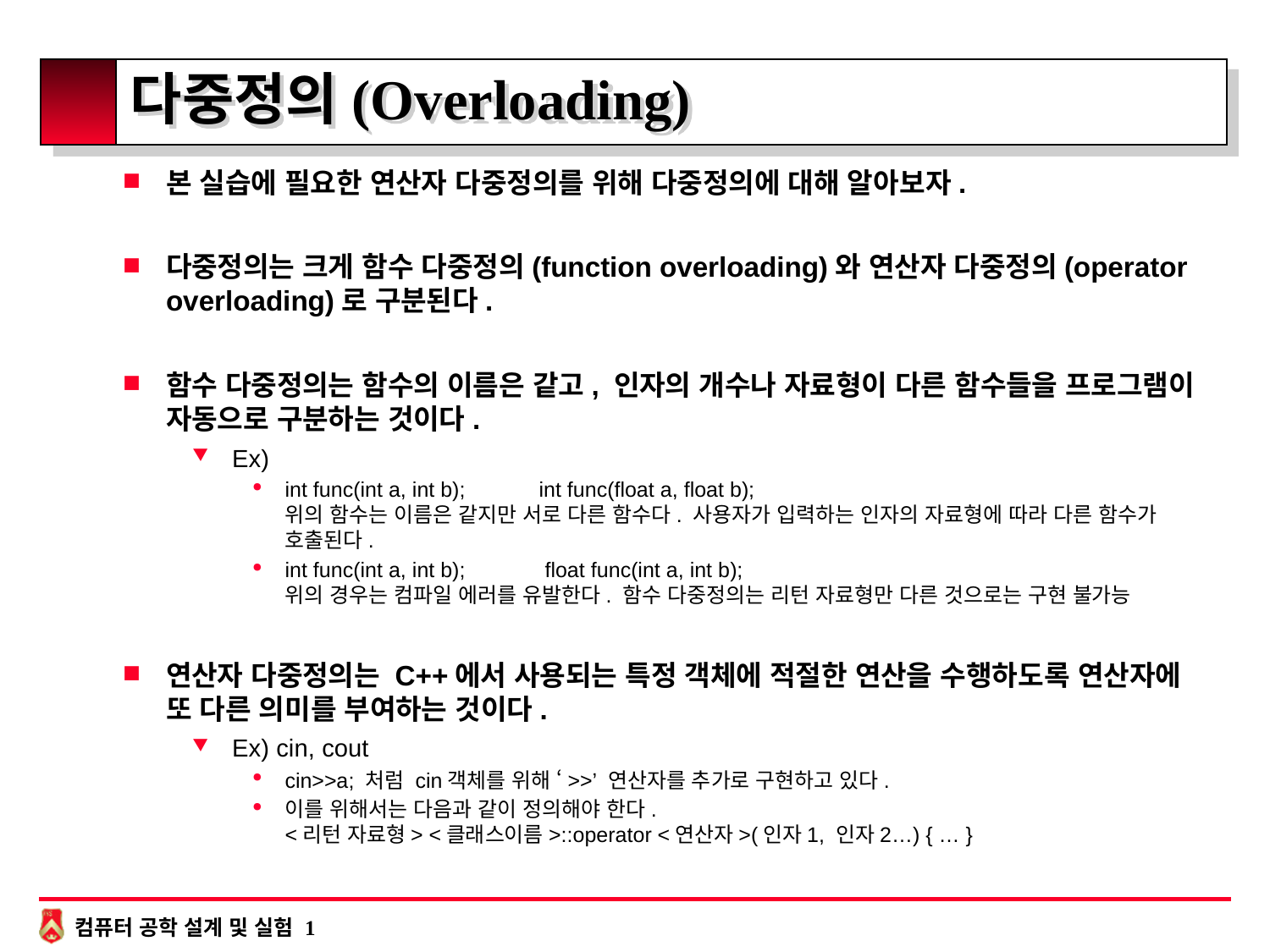

# 다중정의(Overloading)
본 실습에 필요한 연산자 다중정의를 위해 다중정의에 대해 알아보자.

다중정의는 크게 함수 다중정의(function overloading)와 연산자 다중정의(operator overloading)로 구분된다.

함수 다중정의는 함수의 이름은 같고, 인자의 개수나 자료형이 다른 함수들을 프로그램이 자동으로 구분하는 것이다.
Ex)
int func(int a, int b);	int func(float a, float b);
위의 함수는 이름은 같지만 서로 다른 함수다. 사용자가 입력하는 인자의 자료형에 따라 다른 함수가 호출된다.
int func(int a, int b);	 float func(int a, int b);
위의 경우는 컴파일 에러를 유발한다. 함수 다중정의는 리턴 자료형만 다른 것으로는 구현 불가능

연산자 다중정의는 C++에서 사용되는 특정 객체에 적절한 연산을 수행하도록 연산자에 또 다른 의미를 부여하는 것이다.
Ex) cin, cout
cin>>a; 처럼 cin객체를 위해 ‘>>’ 연산자를 추가로 구현하고 있다.
이를 위해서는 다음과 같이 정의해야 한다.
<리턴 자료형> <클래스이름>::operator <연산자>(인자1, 인자2…) { … }